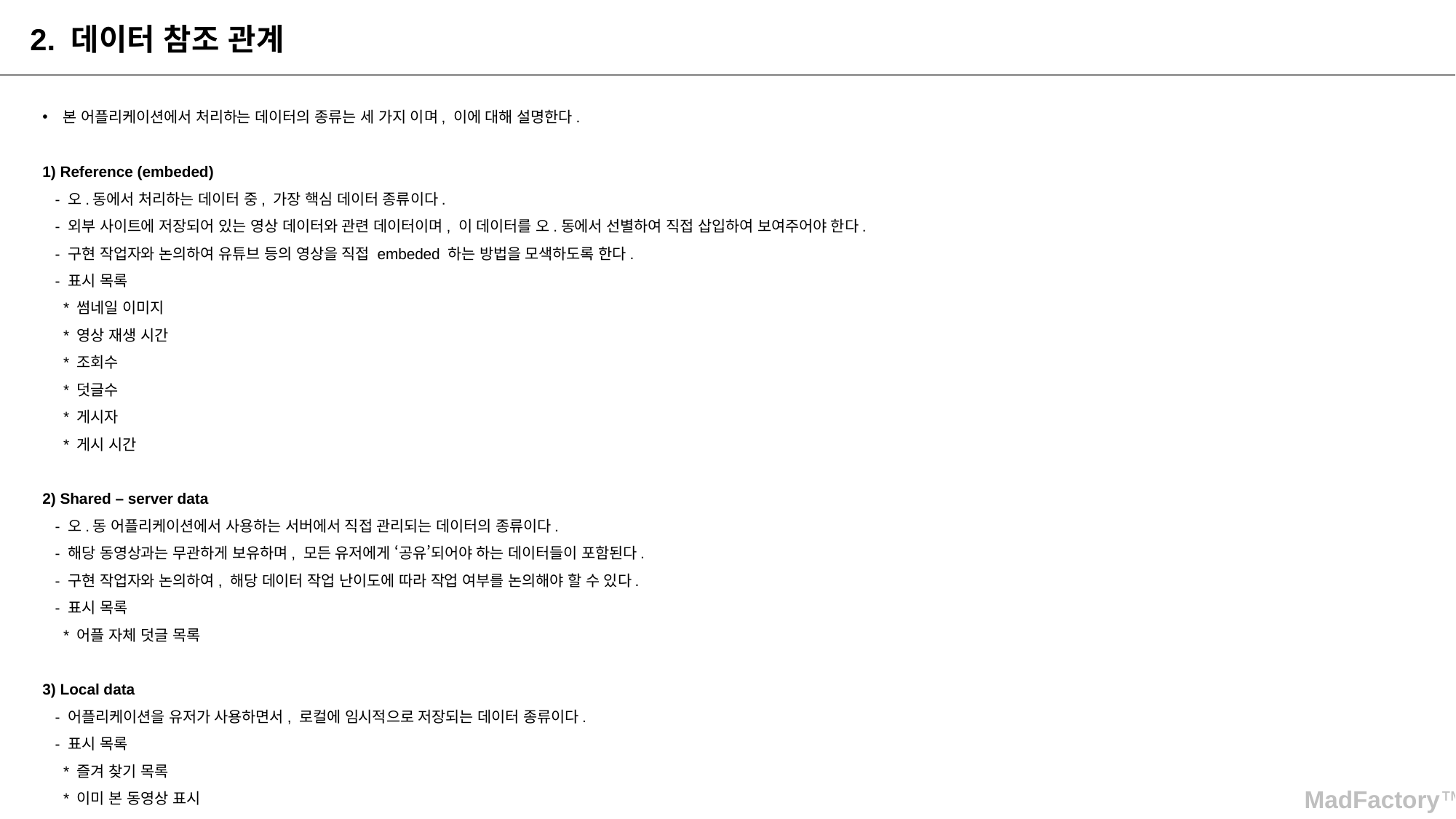

2. 데이터 참조 관계
본 어플리케이션에서 처리하는 데이터의 종류는 세 가지 이며, 이에 대해 설명한다.

1) Reference (embeded)
   - 오.동에서 처리하는 데이터 중, 가장 핵심 데이터 종류이다.
   - 외부 사이트에 저장되어 있는 영상 데이터와 관련 데이터이며, 이 데이터를 오.동에서 선별하여 직접 삽입하여 보여주어야 한다.
   - 구현 작업자와 논의하여 유튜브 등의 영상을 직접 embeded 하는 방법을 모색하도록 한다.
   - 표시 목록
     * 썸네일 이미지
     * 영상 재생 시간
     * 조회수
     * 덧글수
     * 게시자
     * 게시 시간

2) Shared – server data
   - 오.동 어플리케이션에서 사용하는 서버에서 직접 관리되는 데이터의 종류이다.
   - 해당 동영상과는 무관하게 보유하며, 모든 유저에게 ‘공유’되어야 하는 데이터들이 포함된다.
   - 구현 작업자와 논의하여, 해당 데이터 작업 난이도에 따라 작업 여부를 논의해야 할 수 있다.
   - 표시 목록
     * 어플 자체 덧글 목록

3) Local data
   - 어플리케이션을 유저가 사용하면서, 로컬에 임시적으로 저장되는 데이터 종류이다.
   - 표시 목록
     * 즐겨 찾기 목록
     * 이미 본 동영상 표시
MadFactory™